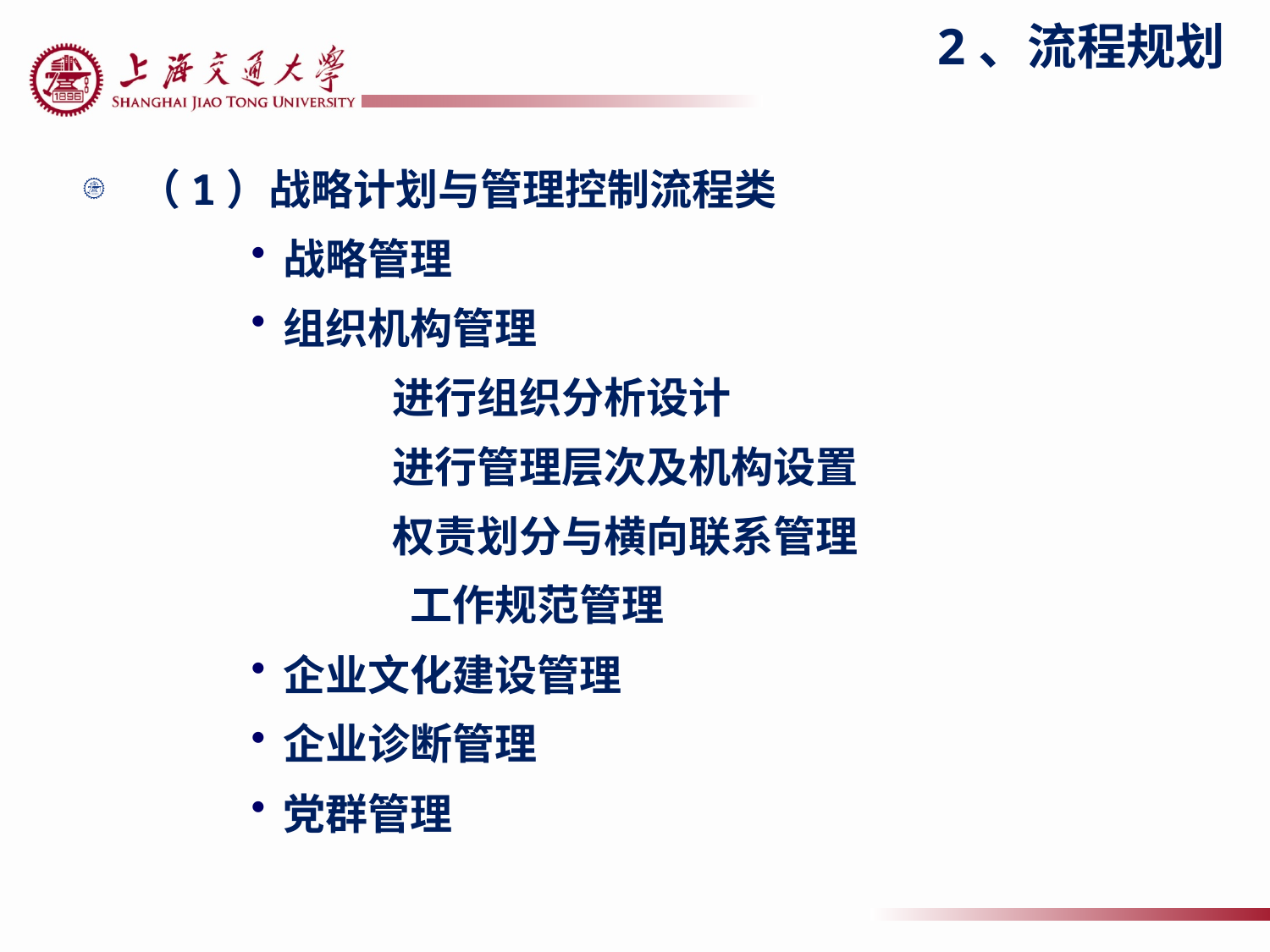

# 2、流程规划
（1）战略计划与管理控制流程类
战略管理
组织机构管理
			进行组织分析设计
			进行管理层次及机构设置
			权责划分与横向联系管理
		工作规范管理
企业文化建设管理
企业诊断管理
党群管理
169